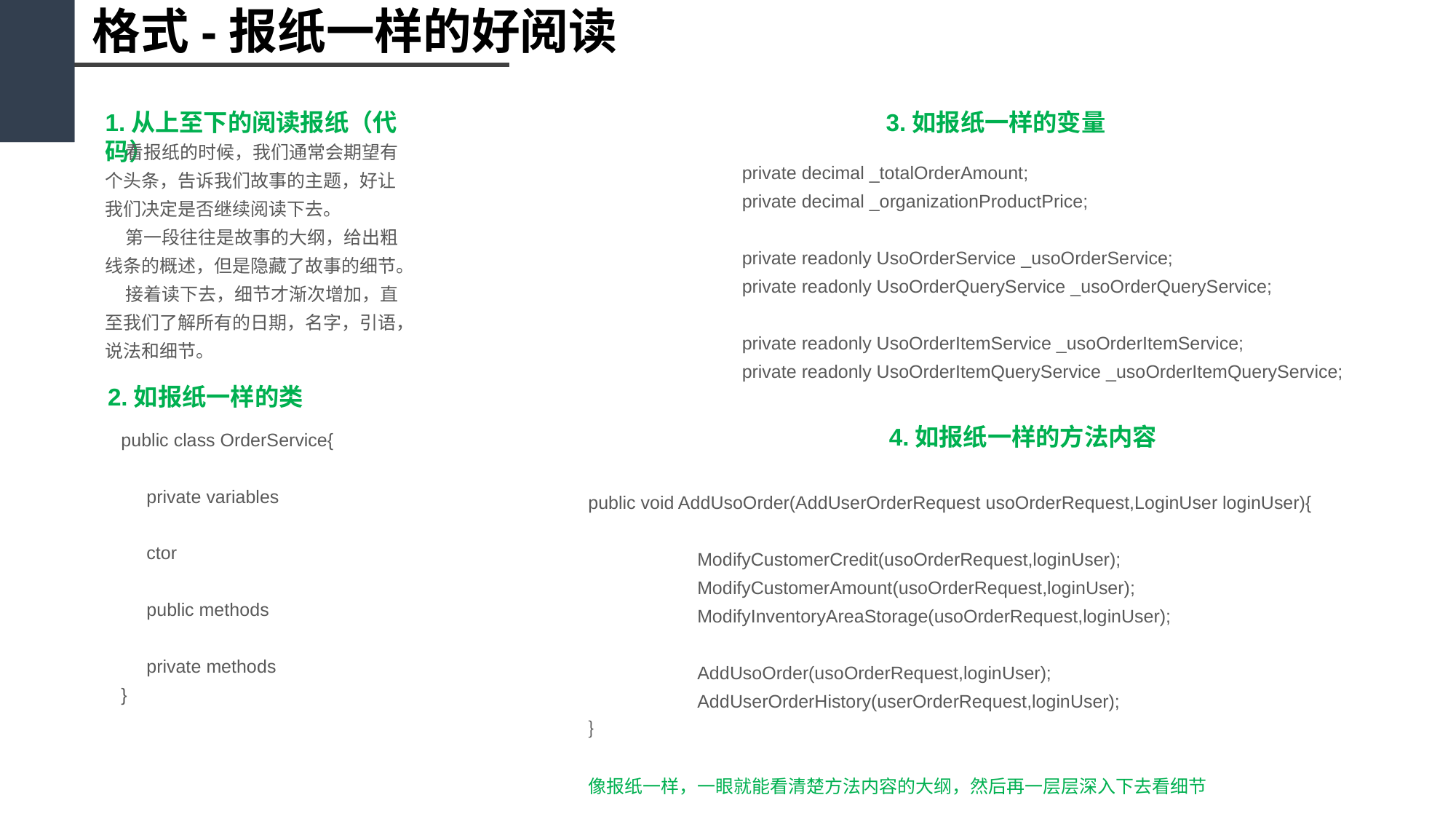

格式-报纸一样的好阅读
3.如报纸一样的变量
1.从上至下的阅读报纸（代码）
    看报纸的时候，我们通常会期望有个头条，告诉我们故事的主题，好让我们决定是否继续阅读下去。
    第一段往往是故事的大纲，给出粗线条的概述，但是隐藏了故事的细节。
    接着读下去，细节才渐次增加，直至我们了解所有的日期，名字，引语，说法和细节。
	private decimal _totalOrderAmount;
	private decimal _organizationProductPrice;

	private readonly UsoOrderService _usoOrderService;
	private readonly UsoOrderQueryService _usoOrderQueryService;

	private readonly UsoOrderItemService _usoOrderItemService;
	private readonly UsoOrderItemQueryService _usoOrderItemQueryService;

2.如报纸一样的类
4.如报纸一样的方法内容
public class OrderService{

     private variables

     ctor

     public methods

     private methods
}
public void AddUsoOrder(AddUserOrderRequest usoOrderRequest,LoginUser loginUser){

	ModifyCustomerCredit(usoOrderRequest,loginUser);
	ModifyCustomerAmount(usoOrderRequest,loginUser);
	ModifyInventoryAreaStorage(usoOrderRequest,loginUser);

	AddUsoOrder(usoOrderRequest,loginUser);
	AddUserOrderHistory(userOrderRequest,loginUser);
｝

像报纸一样，一眼就能看清楚方法内容的大纲，然后再一层层深入下去看细节